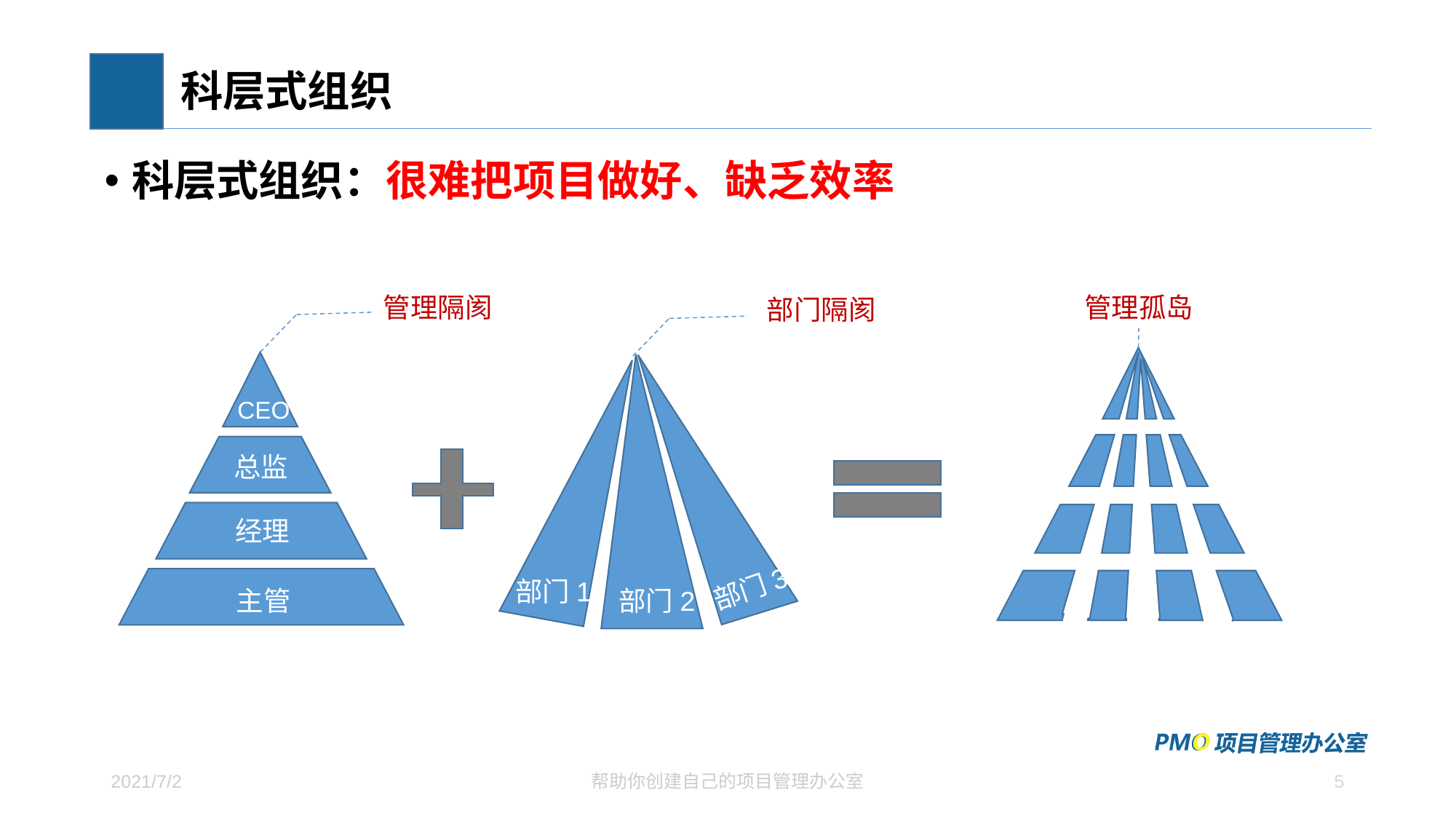

# 科层式组织
科层式组织：很难把项目做好、缺乏效率
管理隔阂
管理孤岛
部门隔阂

CEO

总监

经理
部门3

部门1
主管
部门2
5
2021/7/2
帮助你创建自己的项目管理办公室